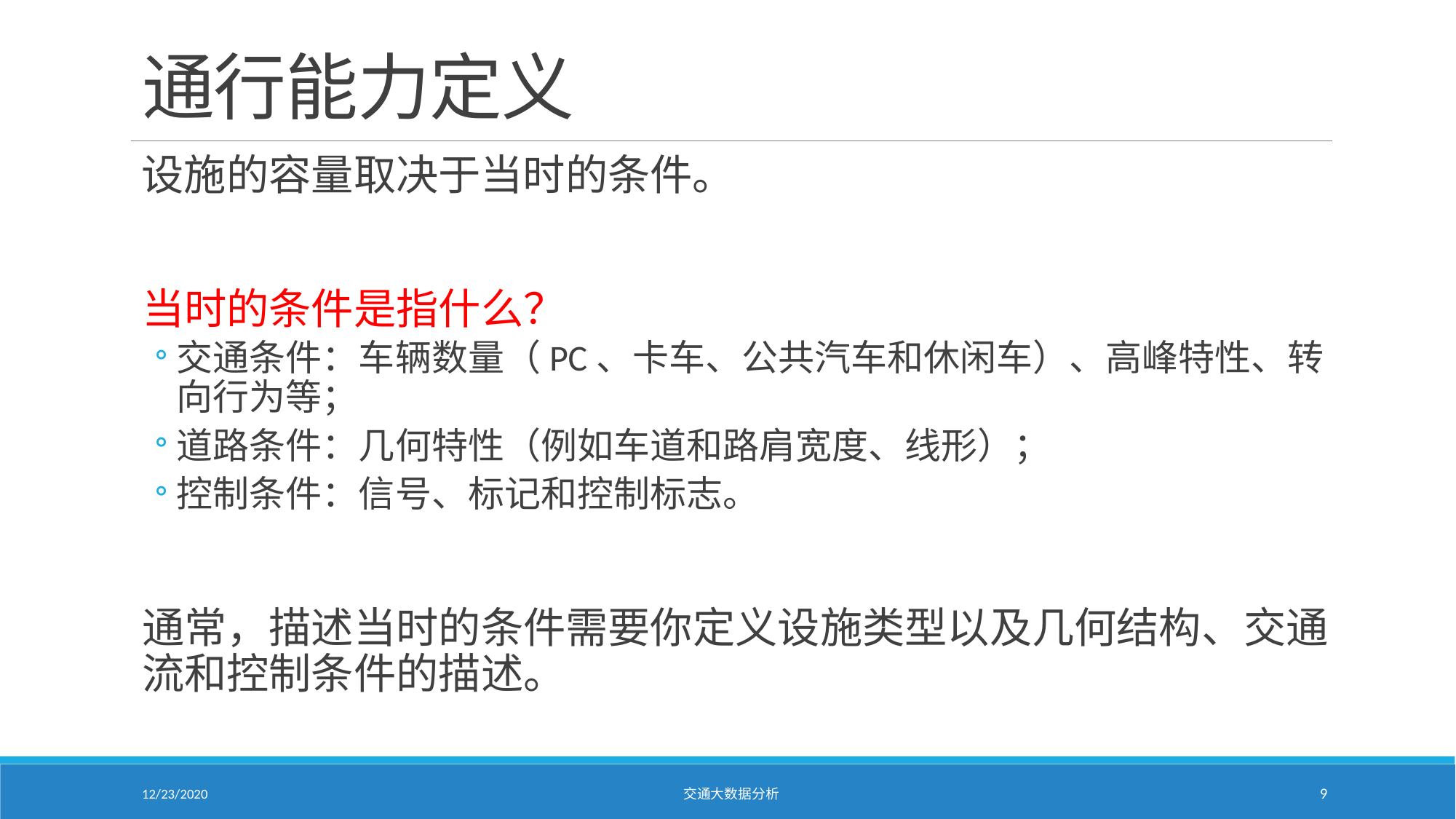

# 通行能力定义
设施的容量取决于当时的条件。

当时的条件是指什么？
交通条件：车辆数量（PC、卡车、公共汽车和休闲车）、高峰特性、转向行为等；
道路条件：几何特性（例如车道和路肩宽度、线形）；
控制条件：信号、标记和控制标志。

通常，描述当时的条件需要你定义设施类型以及几何结构、交通流和控制条件的描述。
12/23/2020
交通大数据分析
9